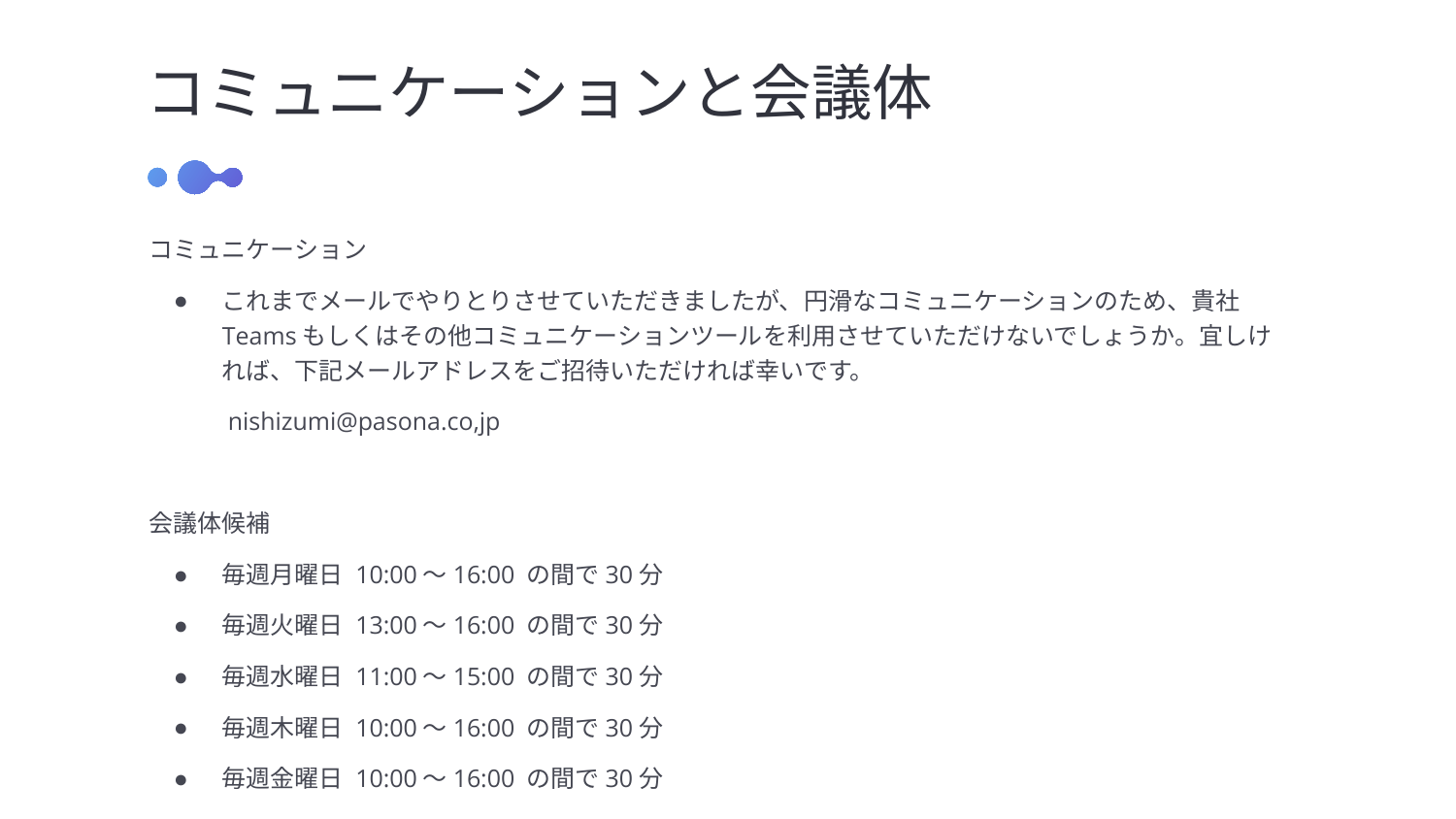

コミュニケーションと会議体

コミュニケーション
これまでメールでやりとりさせていただきましたが、円滑なコミュニケーションのため、貴社Teamsもしくはその他コミュニケーションツールを利用させていただけないでしょうか。宜しければ、下記メールアドレスをご招待いただければ幸いです。
　　nishizumi@pasona.co,jp

会議体候補
毎週月曜日 10:00〜16:00 の間で30分
毎週火曜日 13:00〜16:00 の間で30分
毎週水曜日 11:00〜15:00 の間で30分
毎週木曜日 10:00〜16:00 の間で30分
毎週金曜日 10:00〜16:00 の間で30分